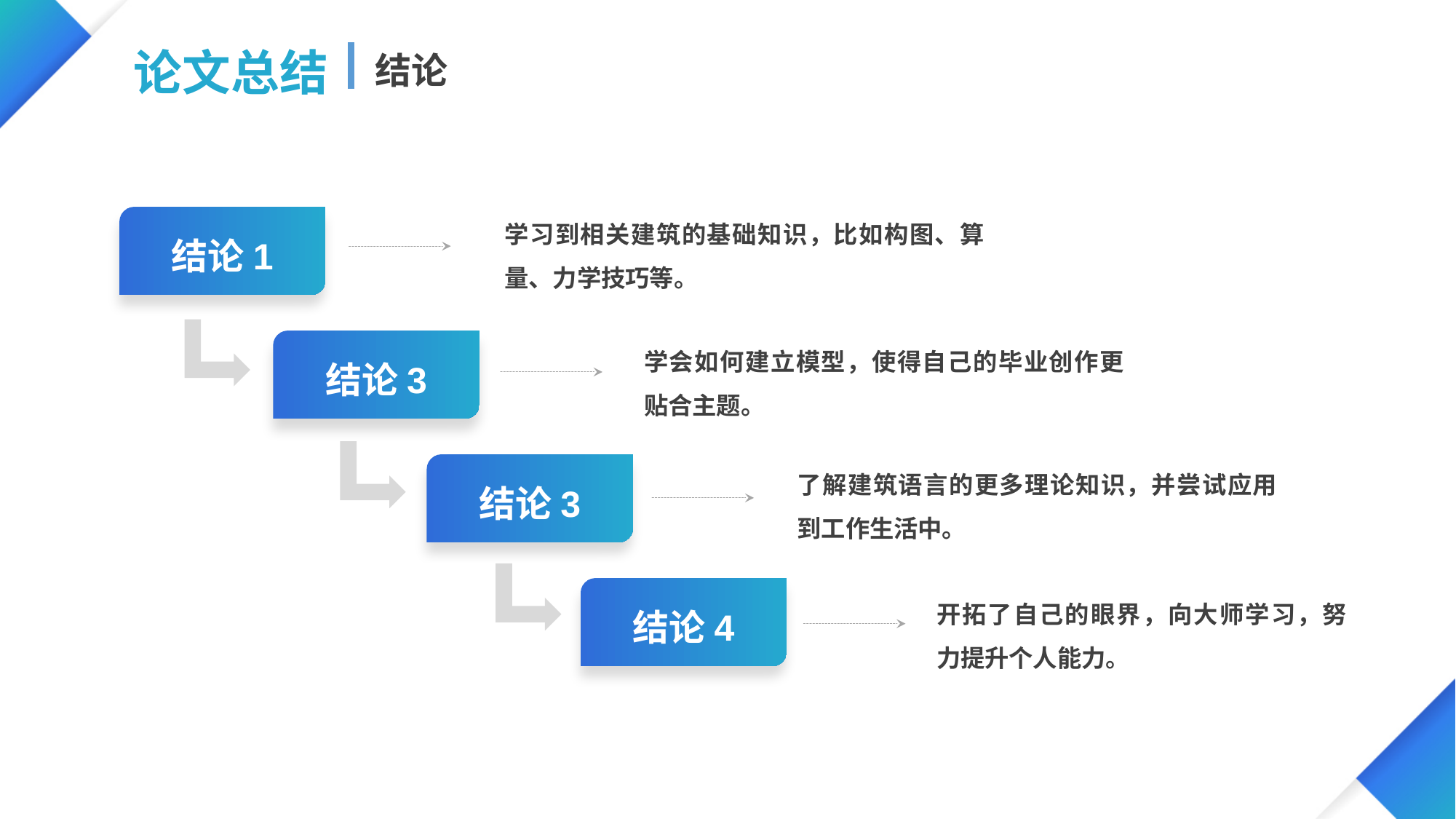

论文总结
结论
学习到相关建筑的基础知识，比如构图、算量、力学技巧等。
结论1

学会如何建立模型，使得自己的毕业创作更贴合主题。
结论3

了解建筑语言的更多理论知识，并尝试应用到工作生活中。
结论3

结论4
开拓了自己的眼界，向大师学习，努力提升个人能力。